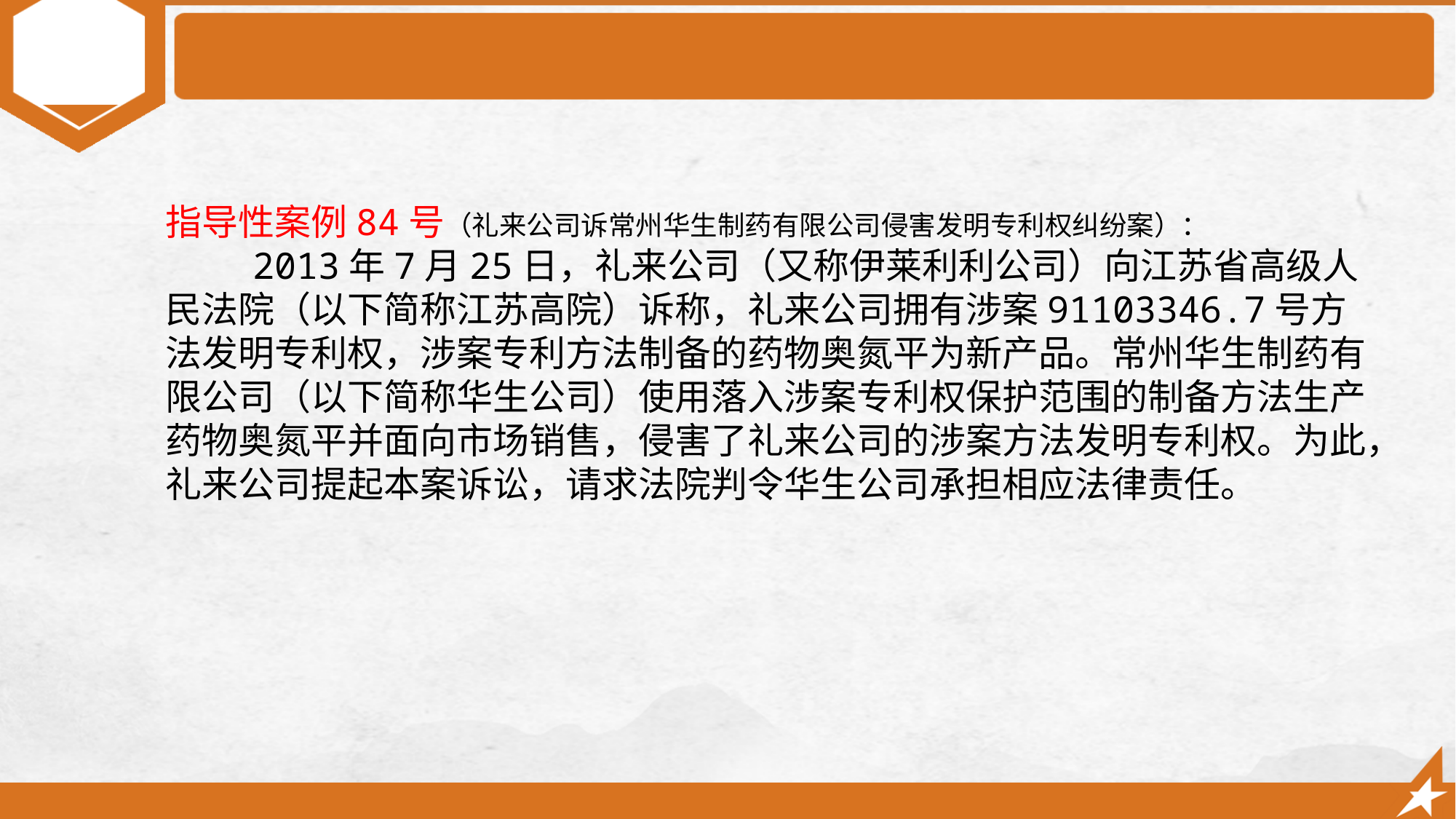

指导性案例84号（礼来公司诉常州华生制药有限公司侵害发明专利权纠纷案）：
    2013年7月25日，礼来公司（又称伊莱利利公司）向江苏省高级人民法院（以下简称江苏高院）诉称，礼来公司拥有涉案91103346.7号方法发明专利权，涉案专利方法制备的药物奥氮平为新产品。常州华生制药有限公司（以下简称华生公司）使用落入涉案专利权保护范围的制备方法生产药物奥氮平并面向市场销售，侵害了礼来公司的涉案方法发明专利权。为此，礼来公司提起本案诉讼，请求法院判令华生公司承担相应法律责任。